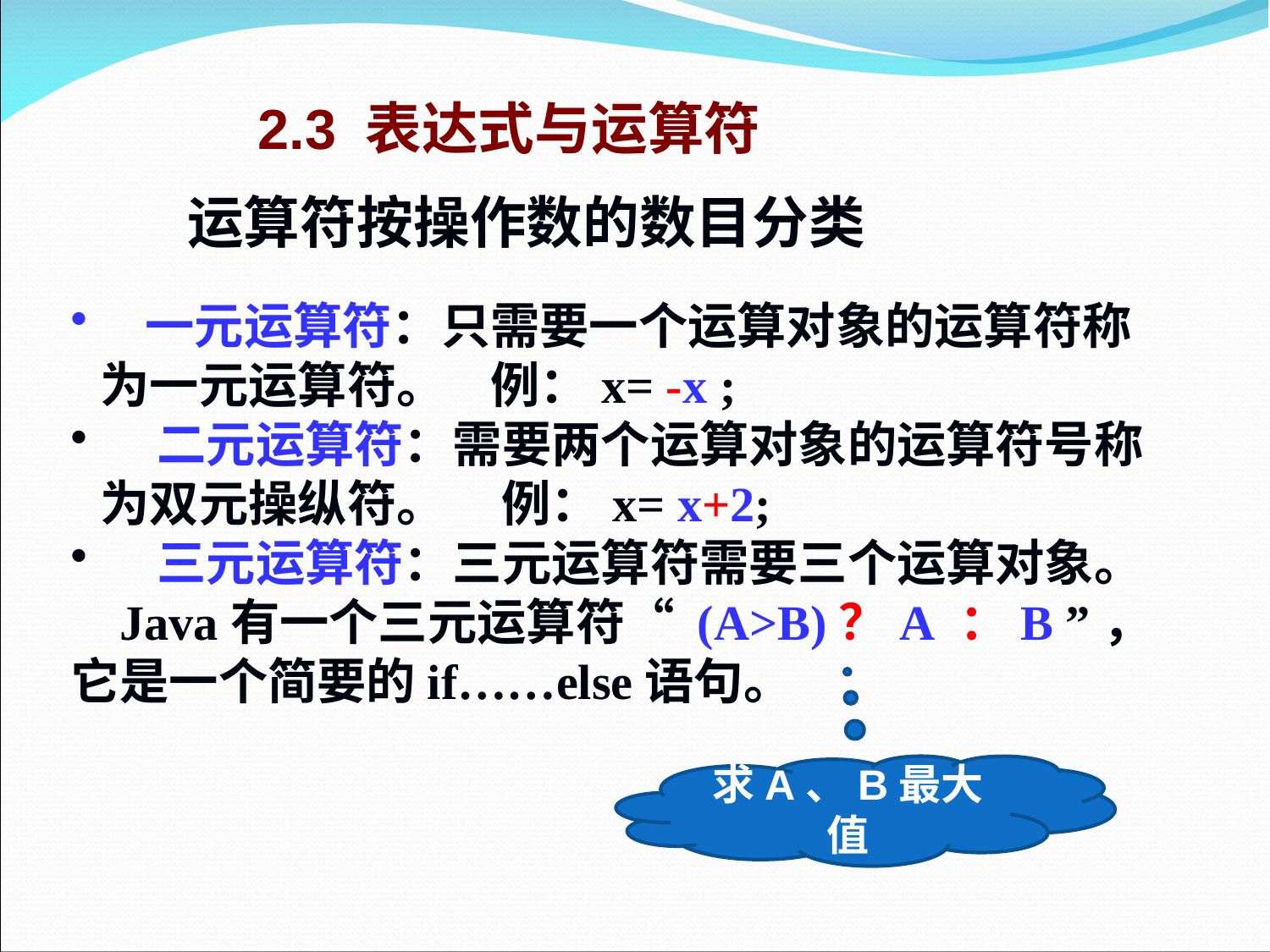

2.3 表达式与运算符
运算符按操作数的数目分类
   一元运算符：只需要一个运算对象的运算符称为一元运算符。    例：x= -x ;
    二元运算符：需要两个运算对象的运算符号称为双元操纵符。     例：x= x+2;
    三元运算符：三元运算符需要三个运算对象。
    Java有一个三元运算符“ (A>B)？A ：B ”，它是一个简要的if……else语句。

求A、B最大值